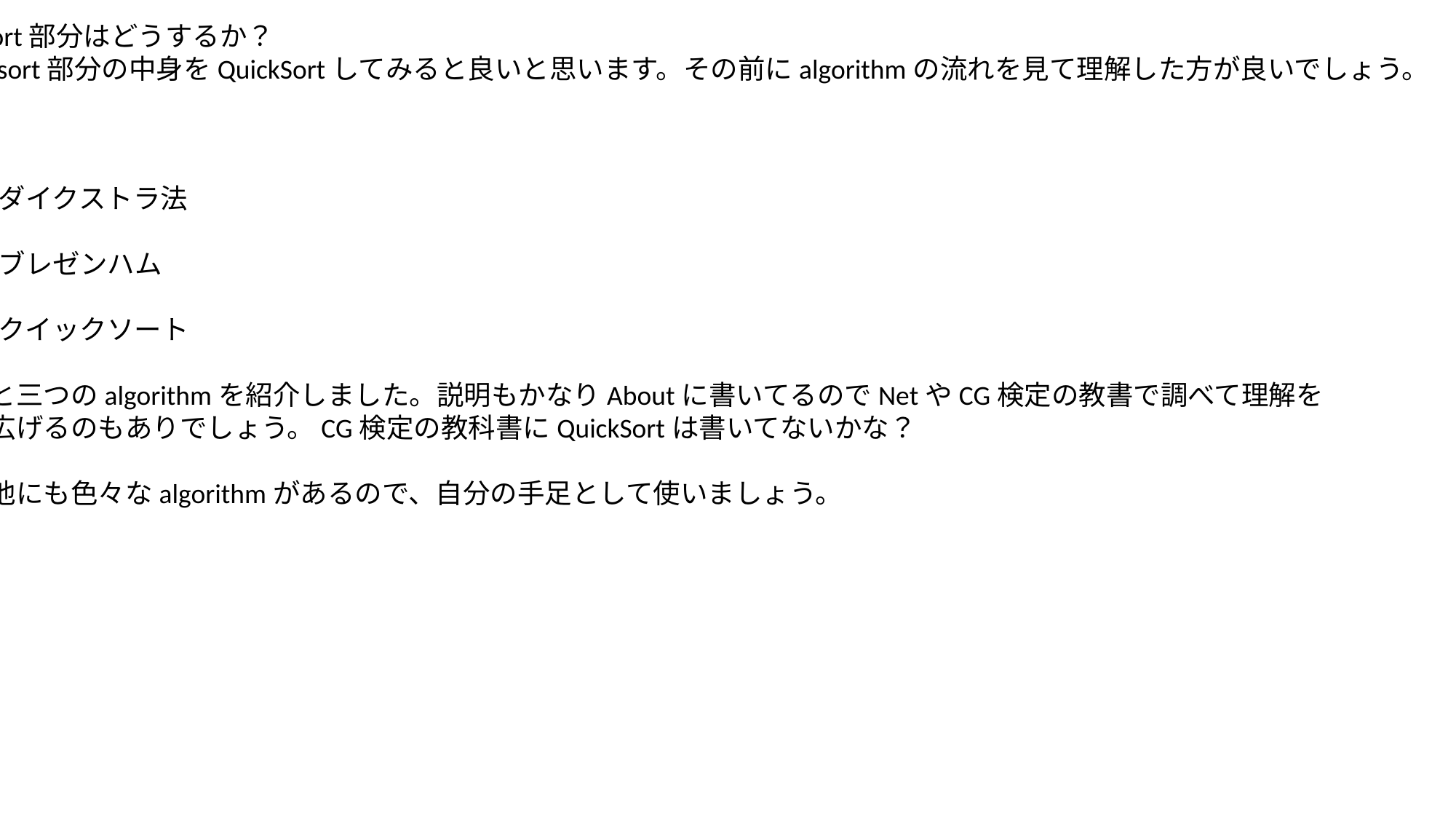

・sort部分はどうするか？
　sort部分の中身をQuickSortしてみると良いと思います。その前にalgorithmの流れを見て理解した方が良いでしょう。
・ダイクストラ法

・ブレゼンハム

・クイックソート

と三つのalgorithmを紹介しました。説明もかなりAboutに書いてるのでNetやCG検定の教書で調べて理解を
広げるのもありでしょう。CG検定の教科書にQuickSortは書いてないかな？

他にも色々なalgorithmがあるので、自分の手足として使いましょう。